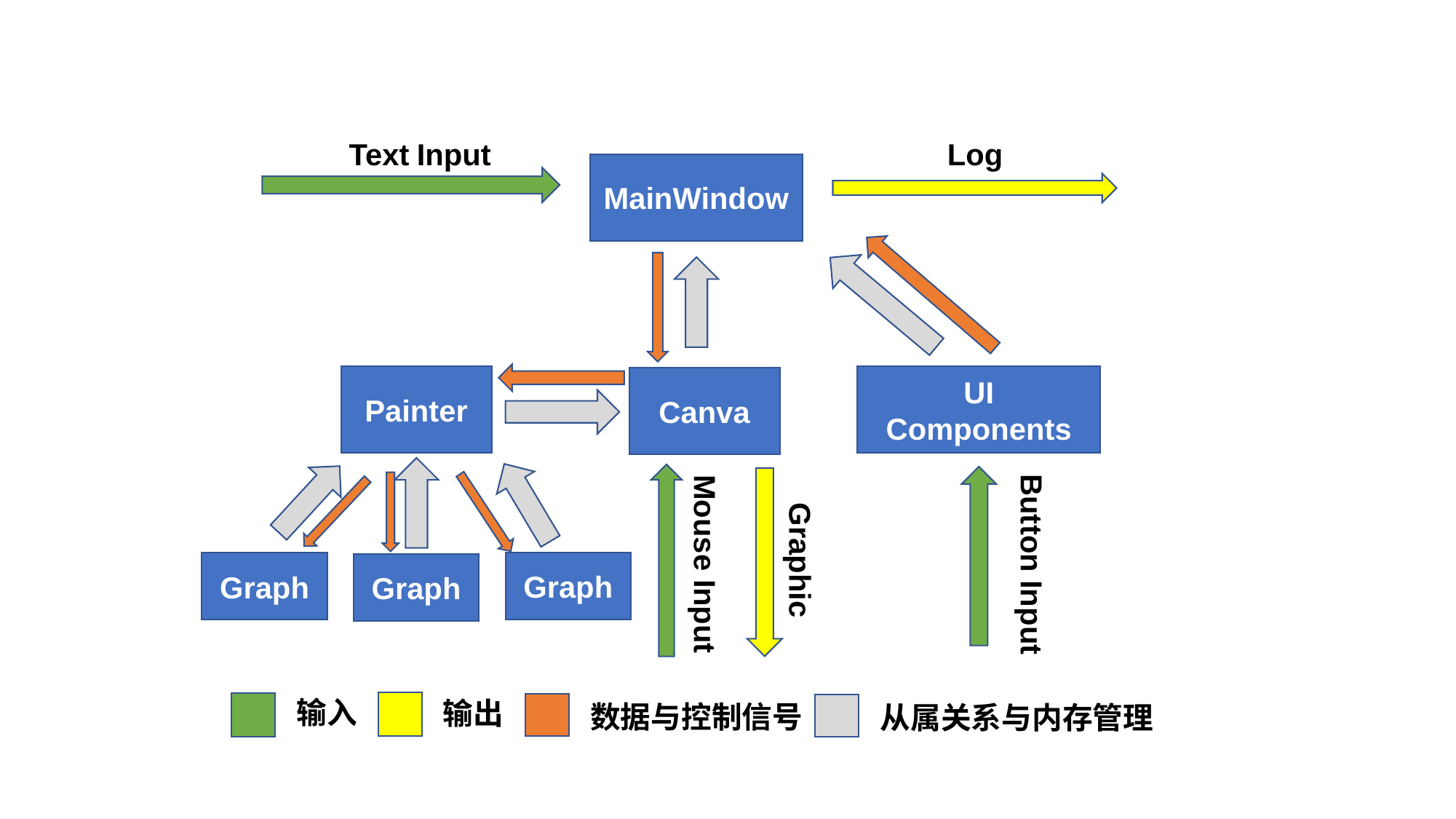

Text Input
Log
MainWindow

Painter
UI Components
Canva

Graphic

Mouse Input
Button Input

Graph
Graph
Graph
输入
输出

数据与控制信号

从属关系与内存管理